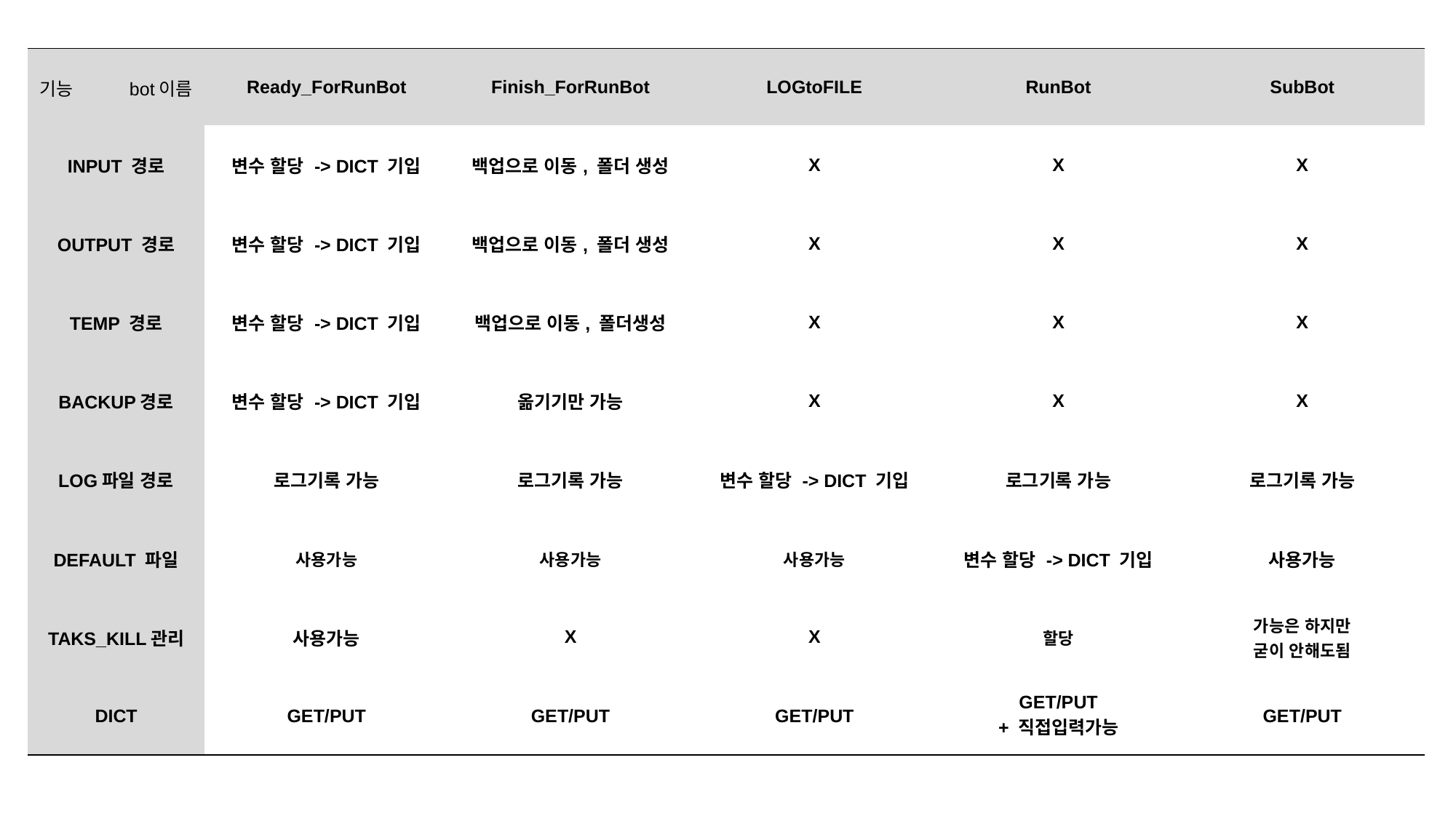

| 기능 bot이름 | Ready\_ForRunBot | Finish\_ForRunBot | LOGtoFILE | RunBot | SubBot |
| --- | --- | --- | --- | --- | --- |
| INPUT 경로 | 변수 할당 -> DICT 기입 | 백업으로 이동, 폴더 생성 | X | X | X |
| OUTPUT 경로 | 변수 할당 -> DICT 기입 | 백업으로 이동, 폴더 생성 | X | X | X |
| TEMP 경로 | 변수 할당 -> DICT 기입 | 백업으로 이동, 폴더생성 | X | X | X |
| BACKUP경로 | 변수 할당 -> DICT 기입 | 옮기기만 가능 | X | X | X |
| LOG파일 경로 | 로그기록 가능 | 로그기록 가능 | 변수 할당 -> DICT 기입 | 로그기록 가능 | 로그기록 가능 |
| DEFAULT 파일 | 사용가능 | 사용가능 | 사용가능 | 변수 할당 -> DICT 기입 | 사용가능 |
| TAKS\_KILL관리 | 사용가능 | X | X | 할당 | 가능은 하지만 굳이 안해도됨 |
| DICT | GET/PUT | GET/PUT | GET/PUT | GET/PUT + 직접입력가능 | GET/PUT |